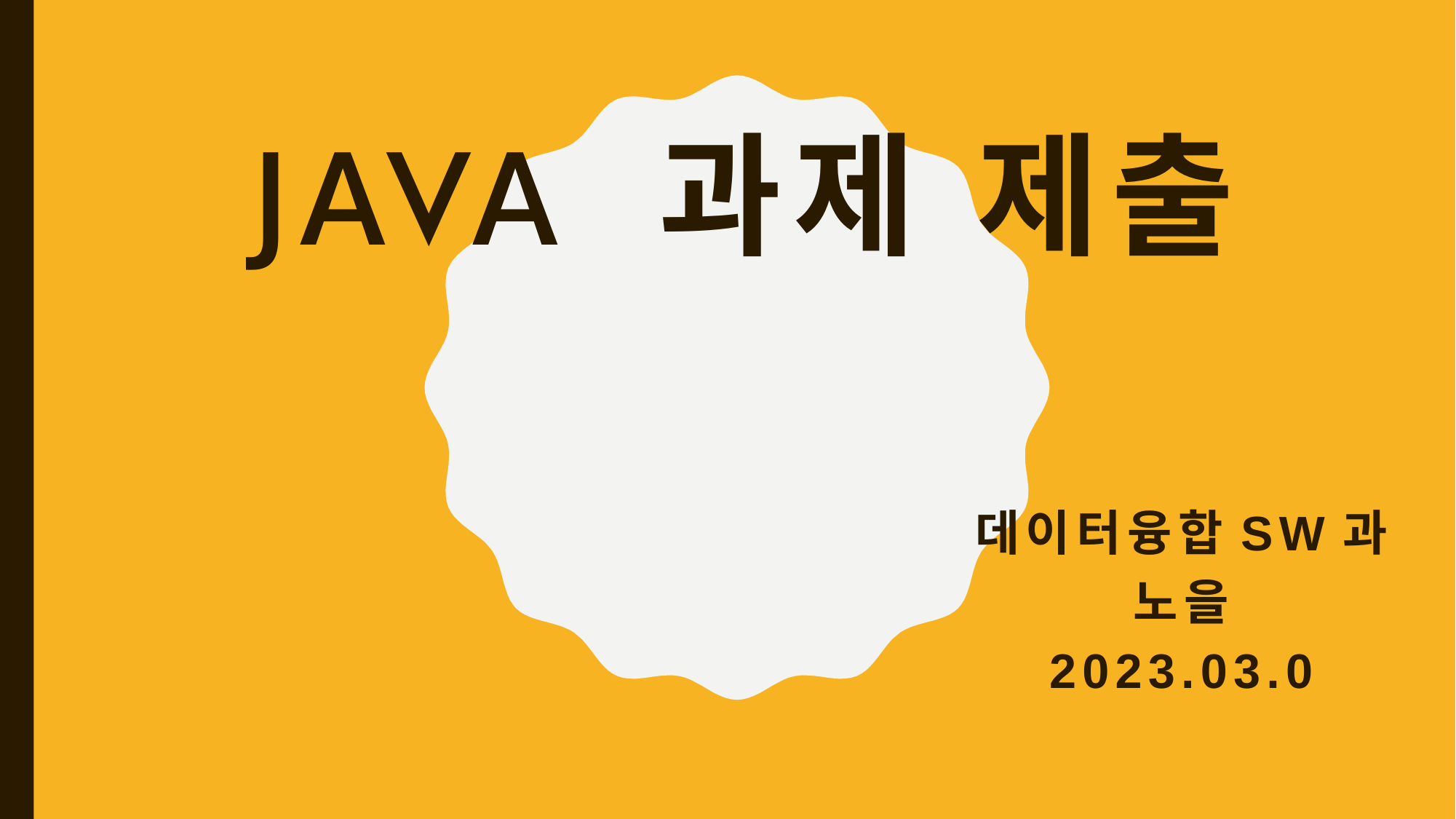

# Java 과제 제출
데이터융합sw과
노을
2023.03.0